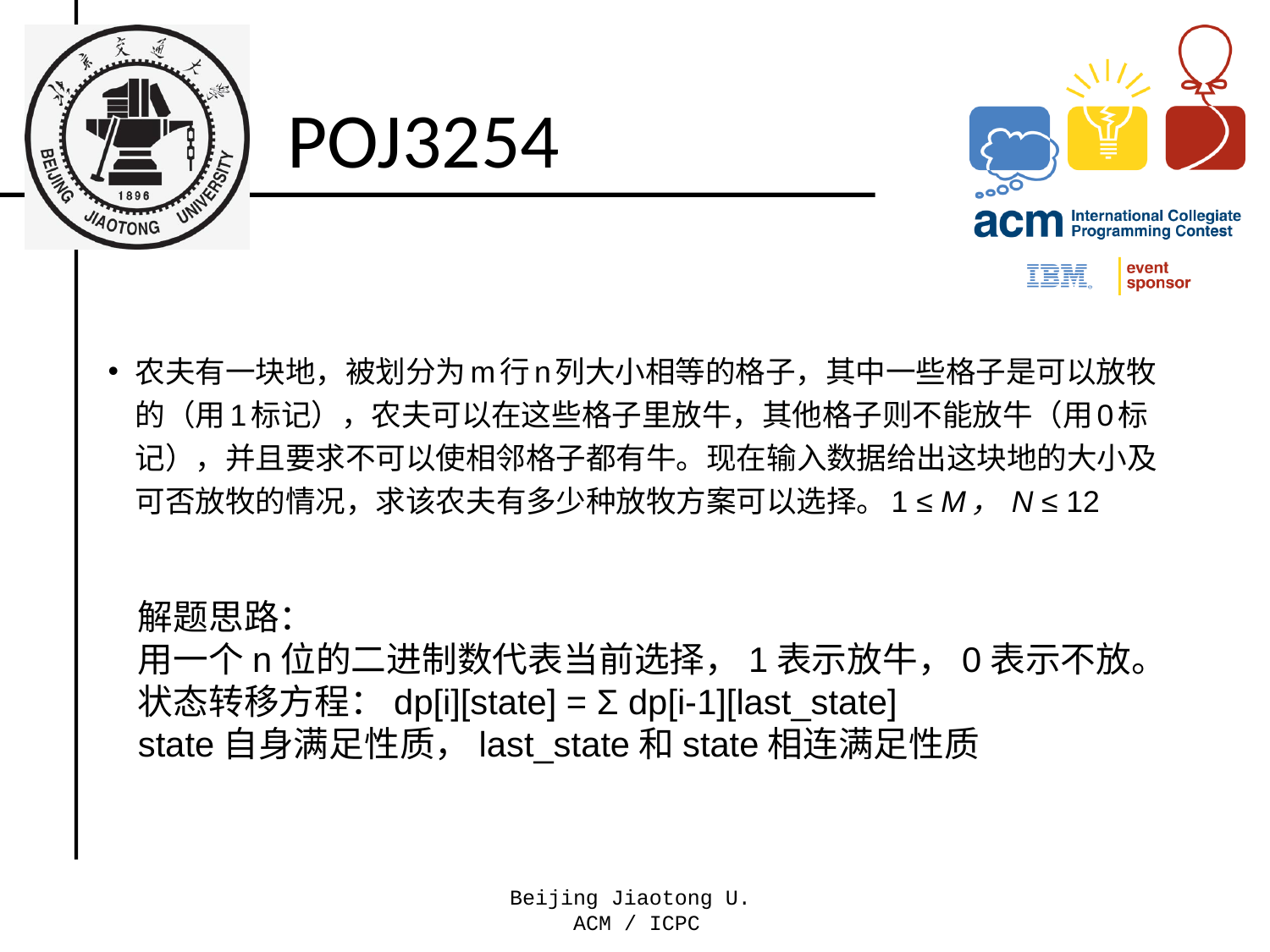

# POJ3254
农夫有一块地，被划分为m行n列大小相等的格子，其中一些格子是可以放牧的（用1标记），农夫可以在这些格子里放牛，其他格子则不能放牛（用0标记），并且要求不可以使相邻格子都有牛。现在输入数据给出这块地的大小及可否放牧的情况，求该农夫有多少种放牧方案可以选择。1 ≤ M， N ≤ 12
解题思路：
用一个n位的二进制数代表当前选择，1表示放牛，0表示不放。
状态转移方程：dp[i][state] = Σ dp[i-1][last_state]
state自身满足性质，last_state和state相连满足性质